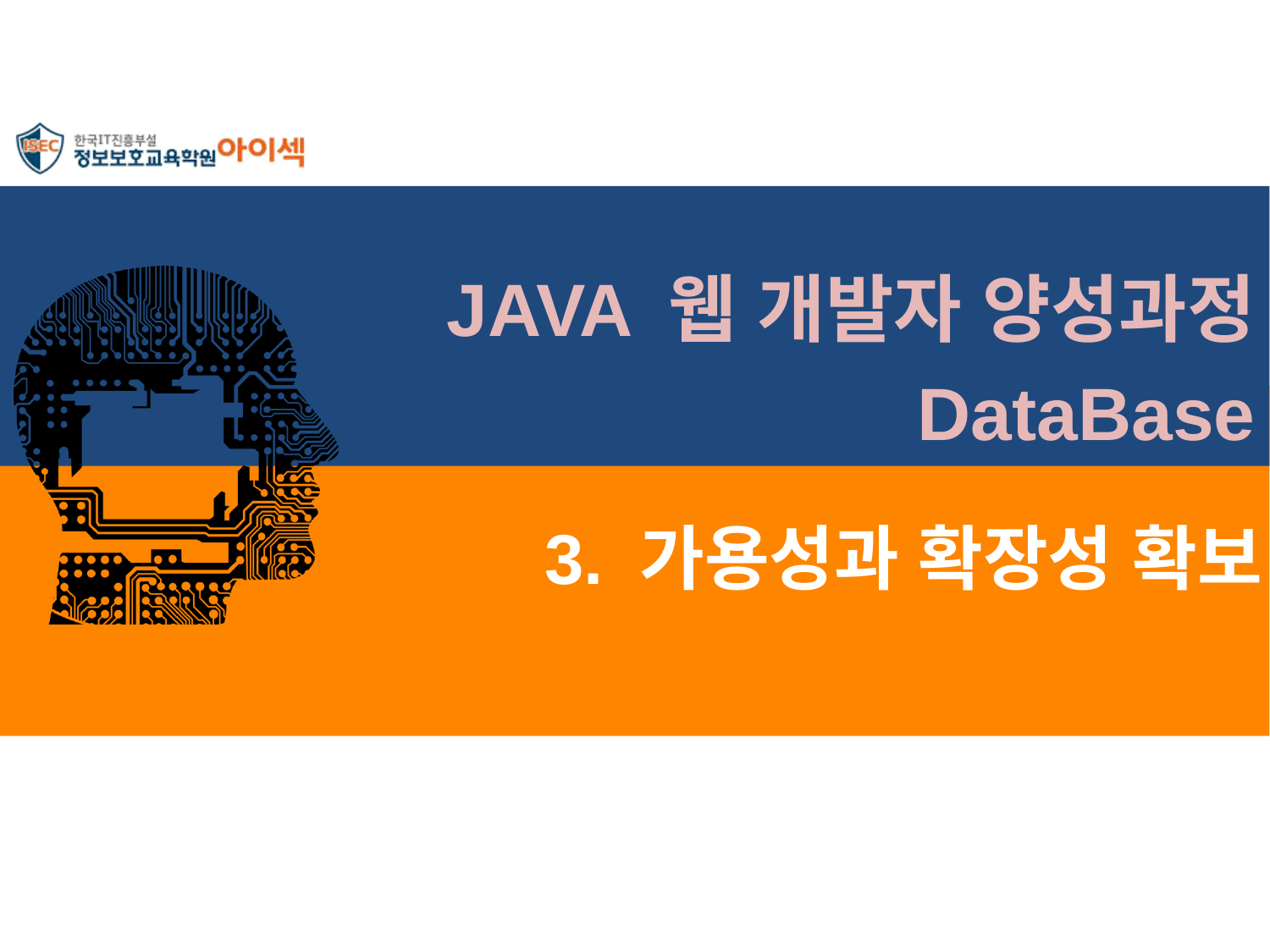

JAVA 웹 개발자 양성과정
DataBase
# 3. 가용성과 확장성 확보